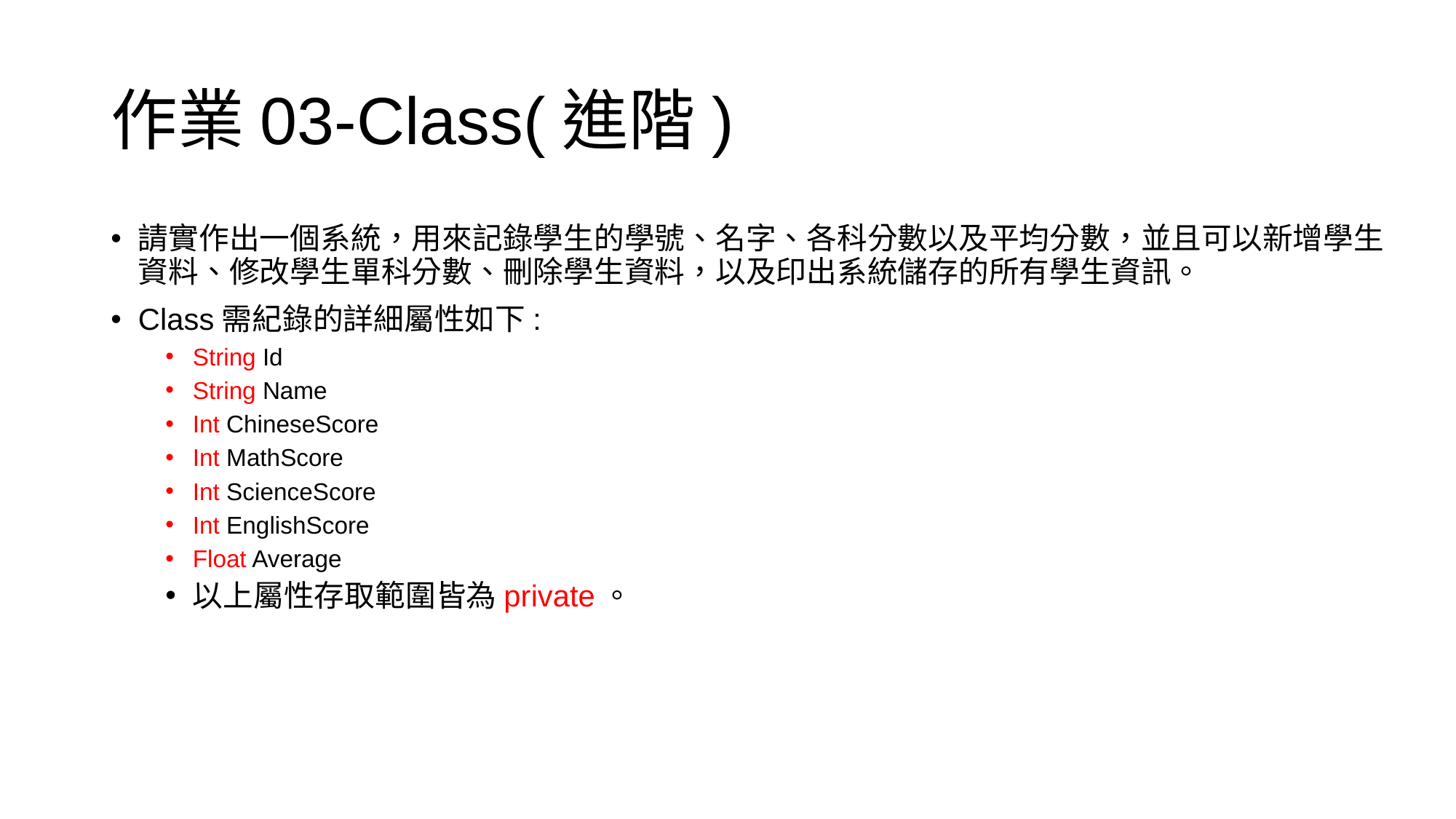

# 作業03-Class(進階)
請實作出一個系統，用來記錄學生的學號、名字、各科分數以及平均分數，並且可以新增學生資料、修改學生單科分數、刪除學生資料，以及印出系統儲存的所有學生資訊。
Class需紀錄的詳細屬性如下:
String Id
String Name
Int ChineseScore
Int MathScore
Int ScienceScore
Int EnglishScore
Float Average
以上屬性存取範圍皆為private。